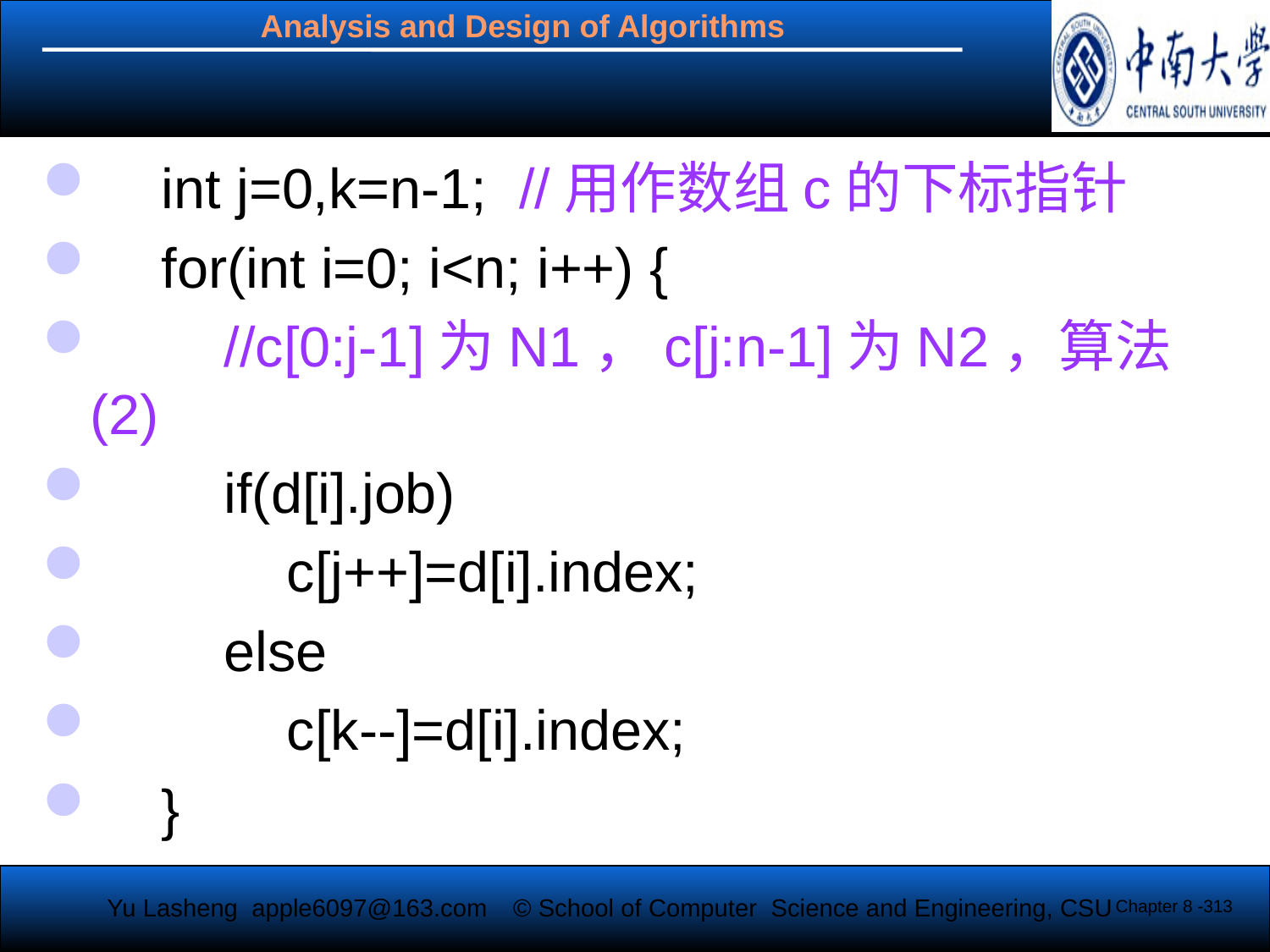

#
    int j=0,k=n-1;  //用作数组c的下标指针
    for(int i=0; i<n; i++) {
        //c[0:j-1]为N1，c[j:n-1]为N2，算法(2)
        if(d[i].job)
            c[j++]=d[i].index;
        else
            c[k--]=d[i].index;
    }
Chapter 8 -313